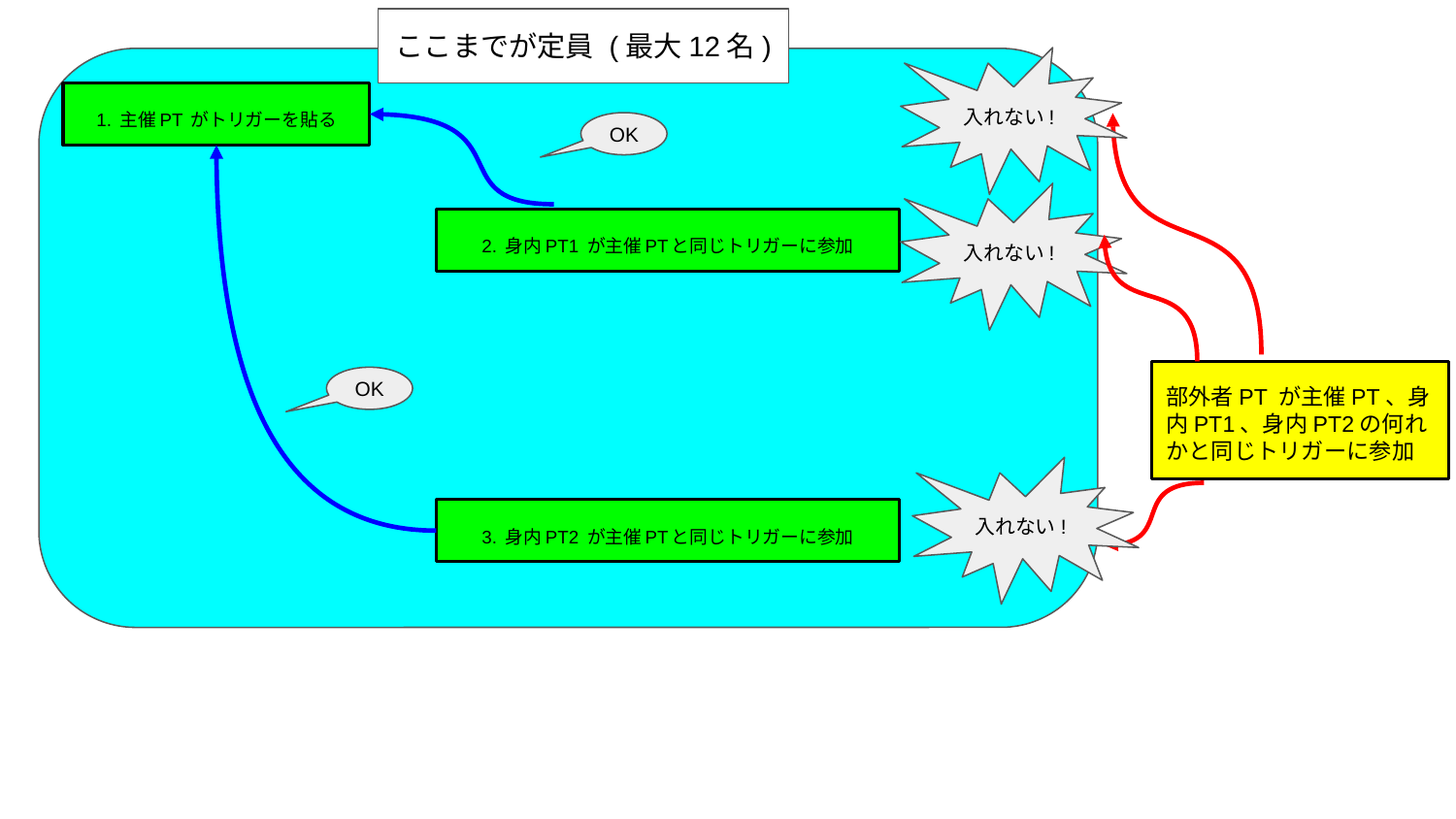

ここまでが定員 (最大12名)
入れない!

# 1. 主催PT がトリガーを貼る
OK
入れない!
2. 身内PT1 が主催PTと同じトリガーに参加
部外者PT が主催PT、身内PT1、身内PT2の何れかと同じトリガーに参加
OK
入れない!
3. 身内PT2 が主催PTと同じトリガーに参加